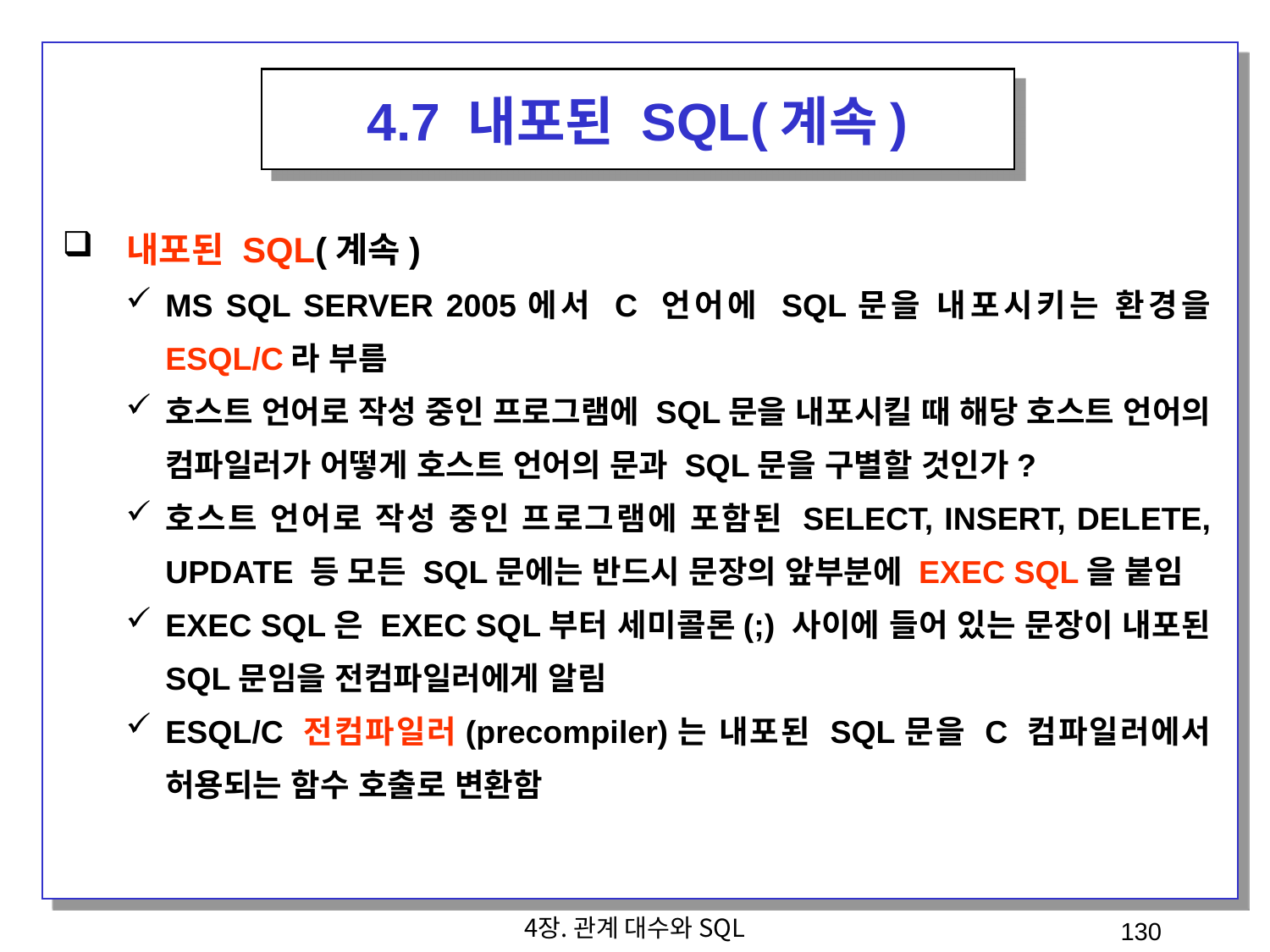

4.7 내포된 SQL(계속)
 내포된 SQL(계속)
MS SQL SERVER 2005에서 C 언어에 SQL문을 내포시키는 환경을 ESQL/C라 부름
호스트 언어로 작성 중인 프로그램에 SQL문을 내포시킬 때 해당 호스트 언어의 컴파일러가 어떻게 호스트 언어의 문과 SQL문을 구별할 것인가?
호스트 언어로 작성 중인 프로그램에 포함된 SELECT, INSERT, DELETE, UPDATE 등 모든 SQL문에는 반드시 문장의 앞부분에 EXEC SQL을 붙임
EXEC SQL은 EXEC SQL부터 세미콜론(;) 사이에 들어 있는 문장이 내포된 SQL문임을 전컴파일러에게 알림
ESQL/C 전컴파일러(precompiler)는 내포된 SQL문을 C 컴파일러에서 허용되는 함수 호출로 변환함
4장. 관계 대수와 SQL
130